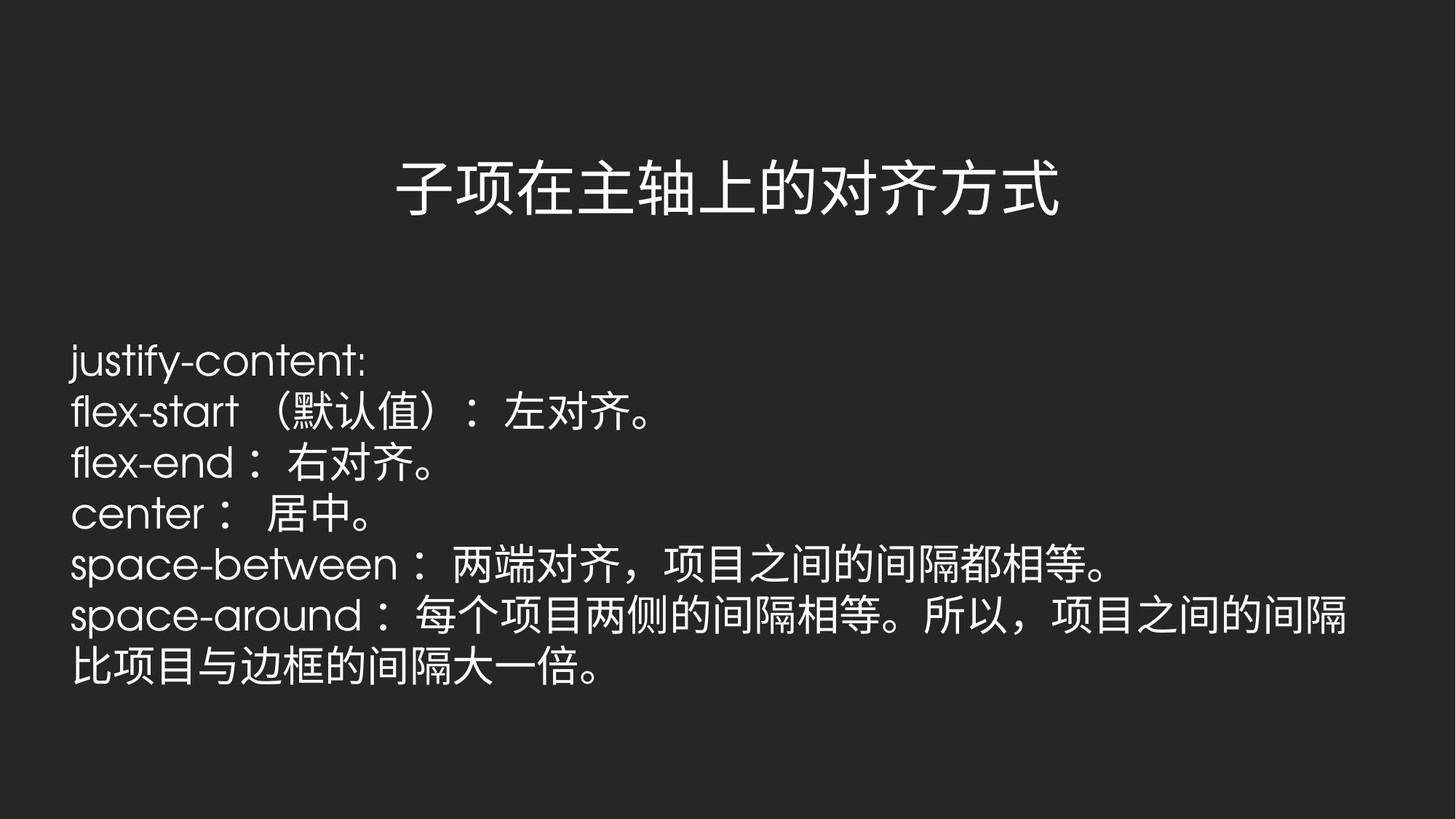

# 子项在主轴上的对齐方式
justify-content:
flex-start（默认值）：左对齐。
flex-end：右对齐。
center： 居中。
space-between：两端对齐，项目之间的间隔都相等。
space-around：每个项目两侧的间隔相等。所以，项目之间的间隔比项目与边框的间隔大一倍。